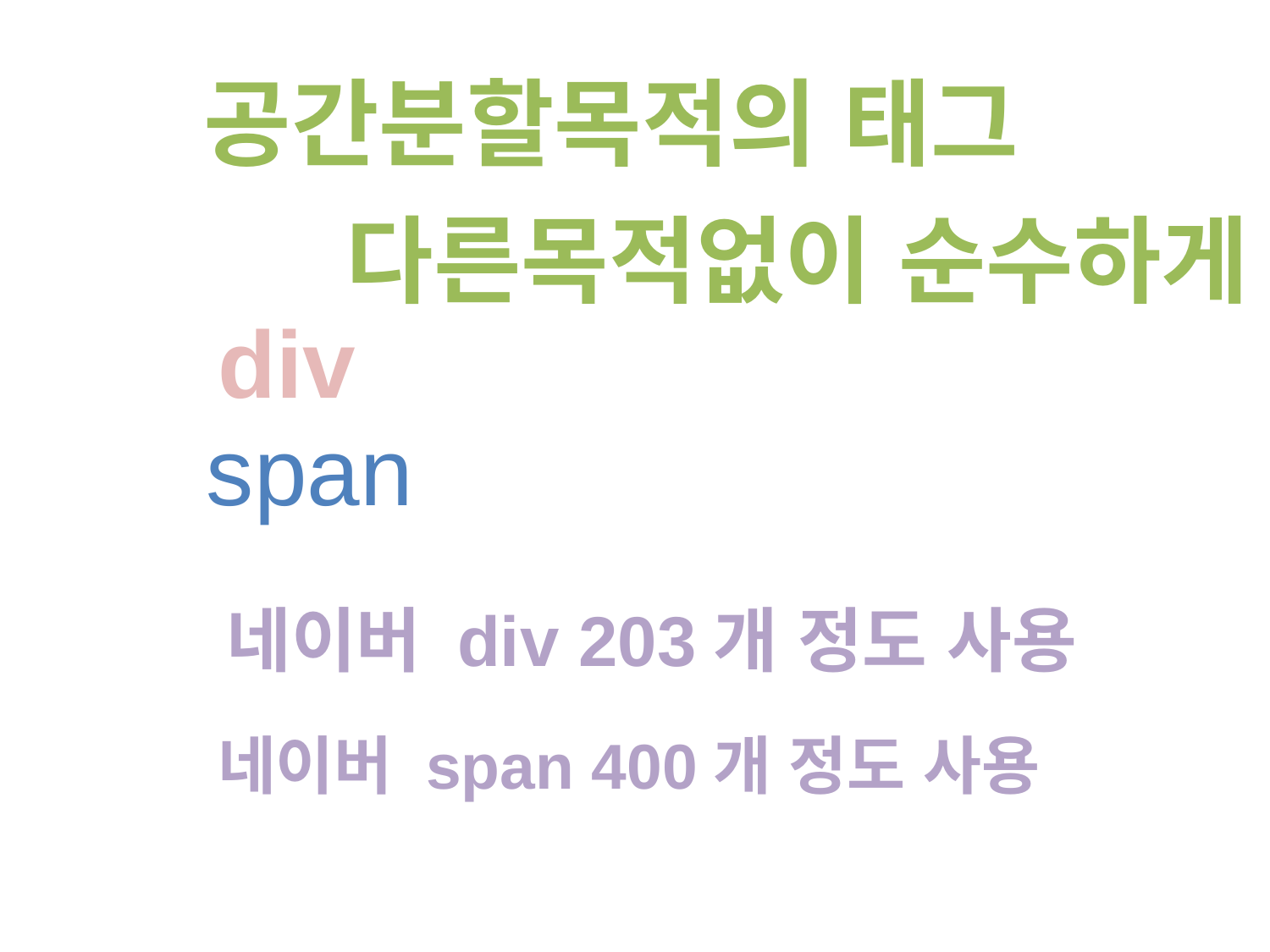

공간분할목적의 태그
다른목적없이 순수하게
div
span
네이버 div 203개 정도 사용
네이버 span 400개 정도 사용